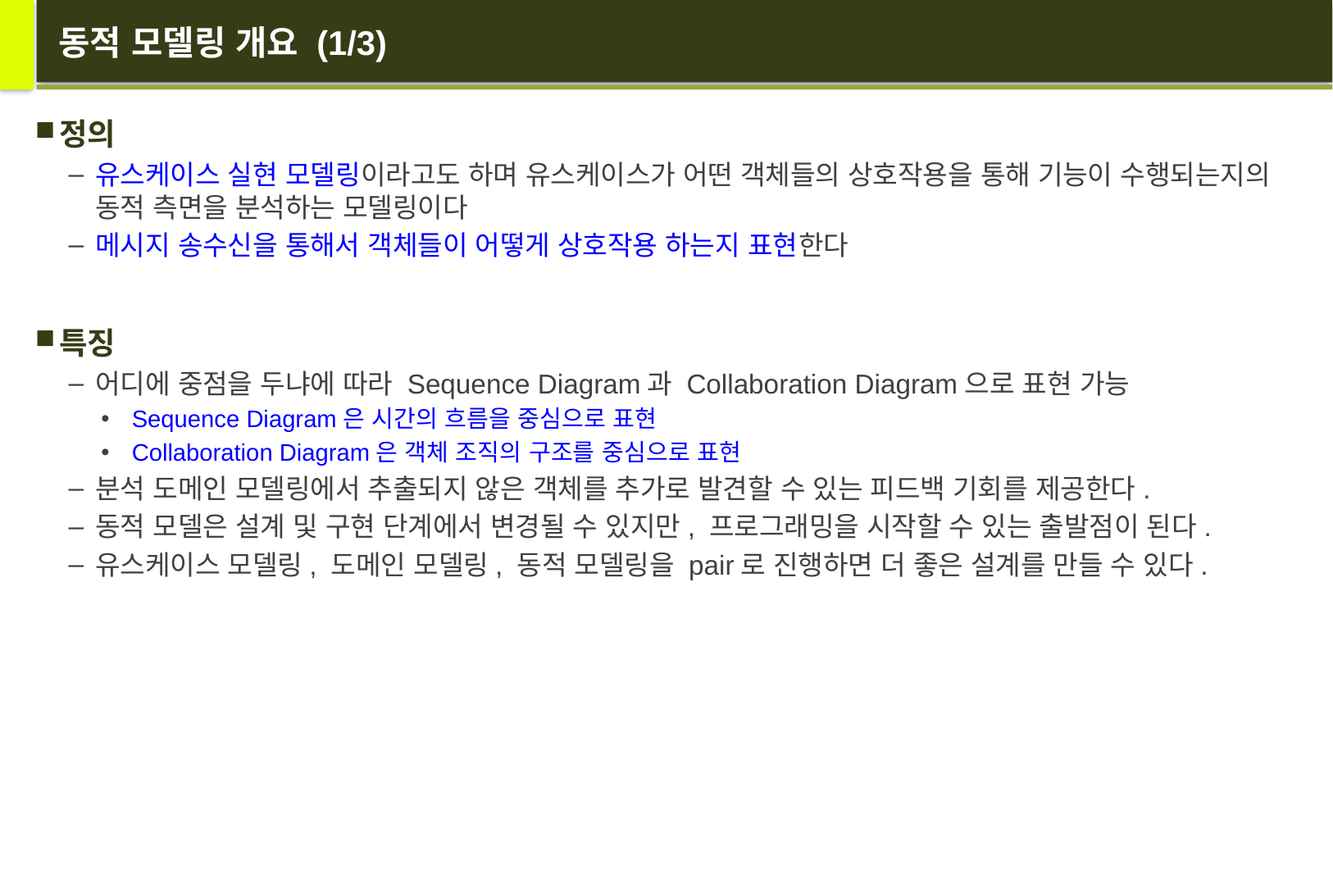

# 동적 모델링 개요 (1/3)
정의
유스케이스 실현 모델링이라고도 하며 유스케이스가 어떤 객체들의 상호작용을 통해 기능이 수행되는지의
동적 측면을 분석하는 모델링이다
메시지 송수신을 통해서 객체들이 어떻게 상호작용 하는지 표현한다

특징
어디에 중점을 두냐에 따라 Sequence Diagram과 Collaboration Diagram으로 표현 가능
Sequence Diagram은 시간의 흐름을 중심으로 표현
Collaboration Diagram은 객체 조직의 구조를 중심으로 표현
분석 도메인 모델링에서 추출되지 않은 객체를 추가로 발견할 수 있는 피드백 기회를 제공한다.
동적 모델은 설계 및 구현 단계에서 변경될 수 있지만, 프로그래밍을 시작할 수 있는 출발점이 된다.
유스케이스 모델링, 도메인 모델링, 동적 모델링을 pair로 진행하면 더 좋은 설계를 만들 수 있다.